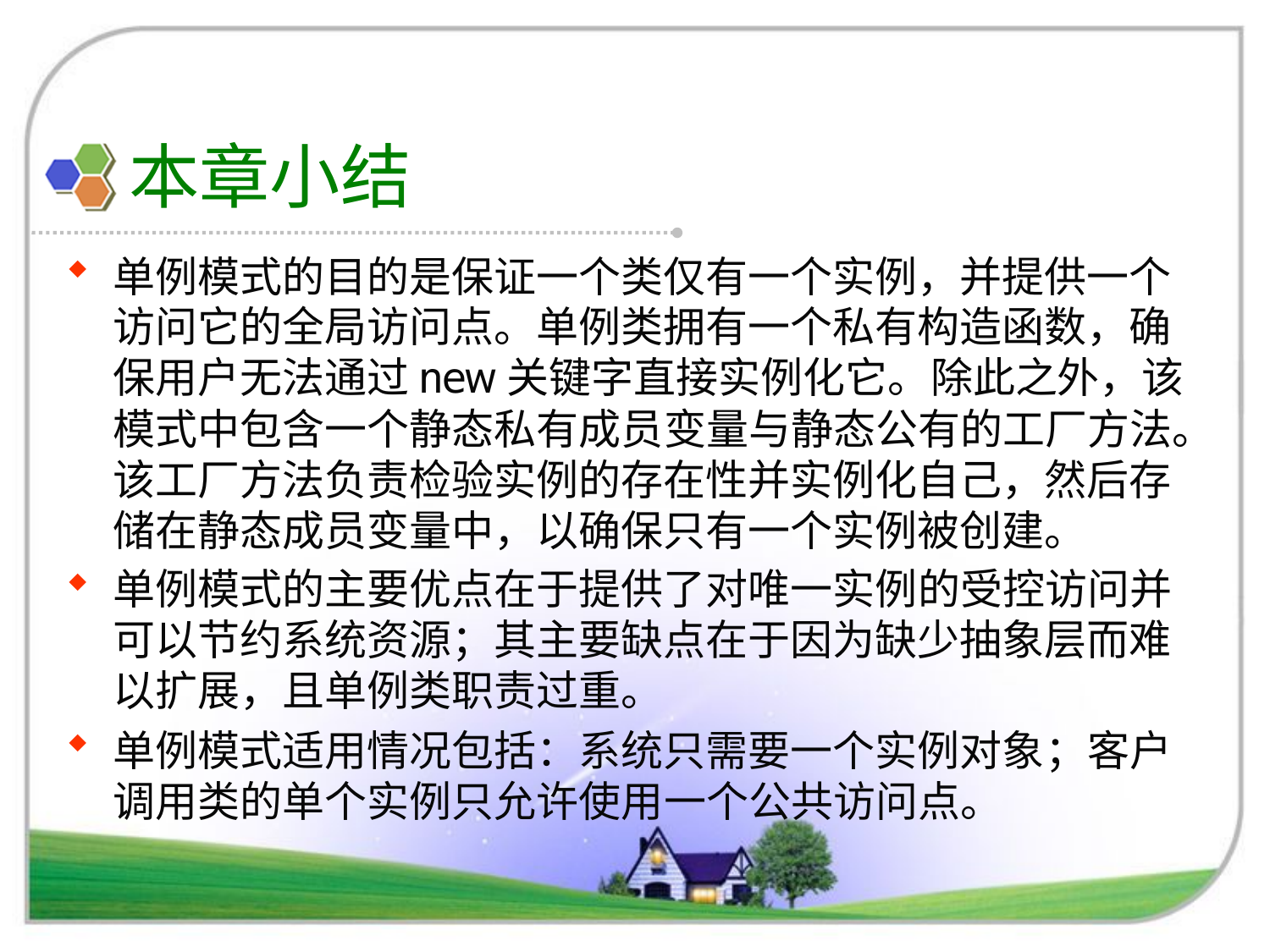

# 本章小结
单例模式的目的是保证一个类仅有一个实例，并提供一个访问它的全局访问点。单例类拥有一个私有构造函数，确保用户无法通过new关键字直接实例化它。除此之外，该模式中包含一个静态私有成员变量与静态公有的工厂方法。该工厂方法负责检验实例的存在性并实例化自己，然后存储在静态成员变量中，以确保只有一个实例被创建。
单例模式的主要优点在于提供了对唯一实例的受控访问并可以节约系统资源；其主要缺点在于因为缺少抽象层而难以扩展，且单例类职责过重。
单例模式适用情况包括：系统只需要一个实例对象；客户调用类的单个实例只允许使用一个公共访问点。